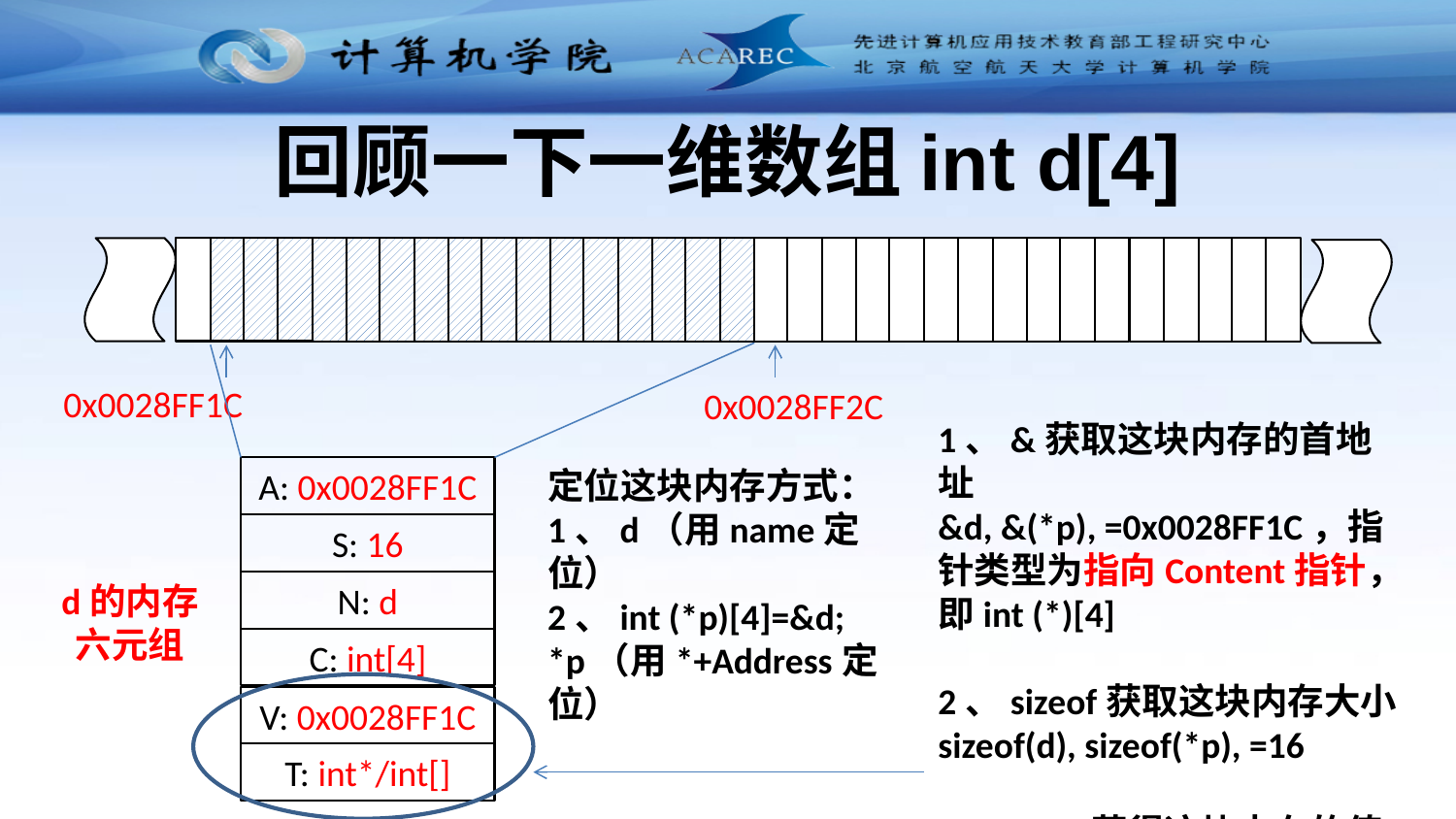

# 回顾一下一维数组int d[4]

0x0028FF1C
0x0028FF2C
1、&获取这块内存的首地址
&d, &(*p), =0x0028FF1C，指针类型为指向Content指针，即int (*)[4]

2、sizeof获取这块内存大小
sizeof(d), sizeof(*p), =16

3、d/*p获得这块内存的值
定位这块内存方式：
1、d（用name定位）
2、int (*p)[4]=&d; *p（用*+Address定位）

A: 0x0028FF1C
S: 16
d的内存六元组
N: d
C: int[4]

V: 0x0028FF1C
T: int*/int[]